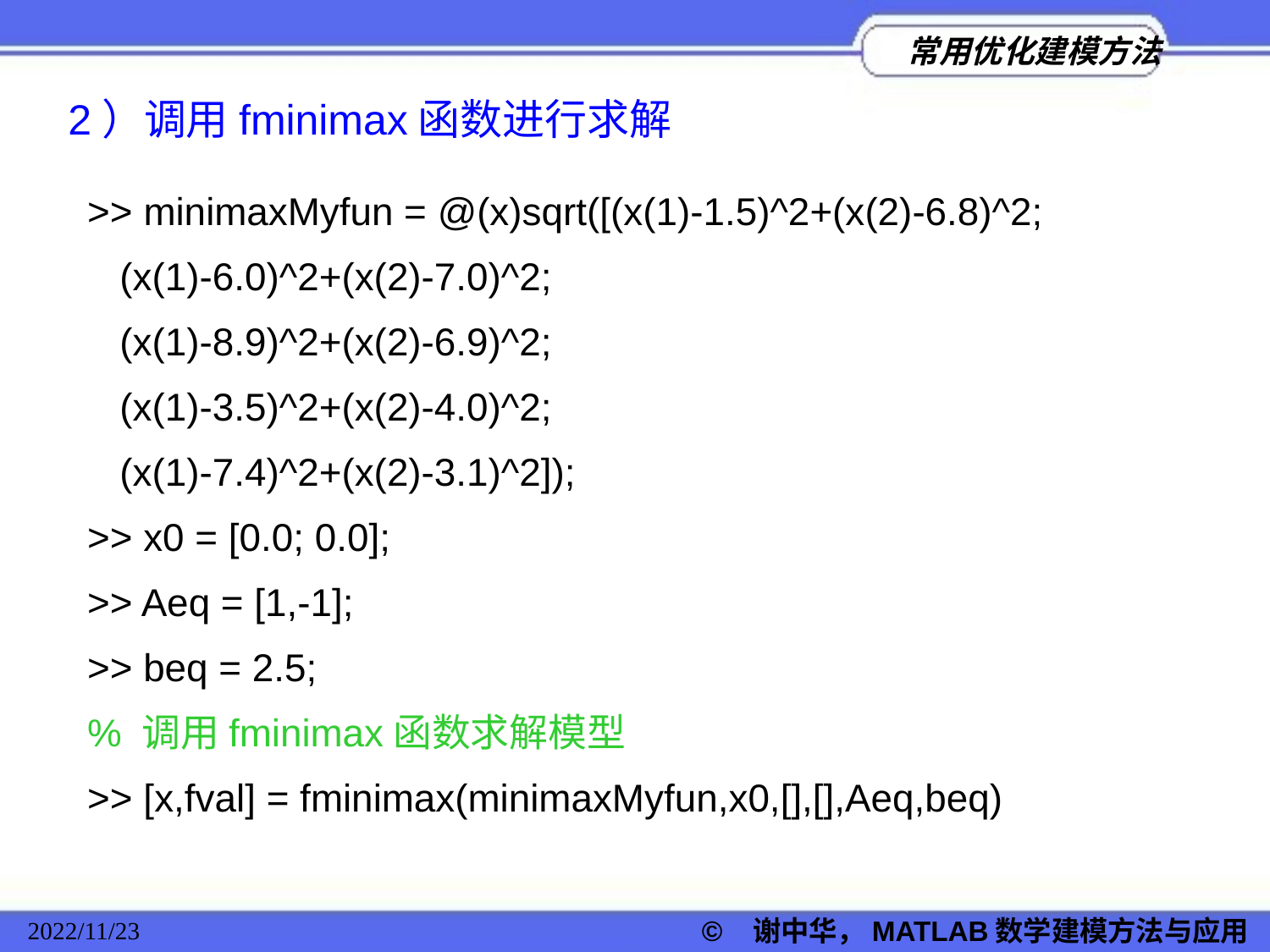

2）调用fminimax函数进行求解
>> minimaxMyfun = @(x)sqrt([(x(1)-1.5)^2+(x(2)-6.8)^2;
   (x(1)-6.0)^2+(x(2)-7.0)^2;
   (x(1)-8.9)^2+(x(2)-6.9)^2;
   (x(1)-3.5)^2+(x(2)-4.0)^2;
   (x(1)-7.4)^2+(x(2)-3.1)^2]);
>> x0 = [0.0; 0.0];
>> Aeq = [1,-1];
>> beq = 2.5;
% 调用fminimax函数求解模型
>> [x,fval] = fminimax(minimaxMyfun,x0,[],[],Aeq,beq)
2022/11/23
©   谢中华，MATLAB数学建模方法与应用